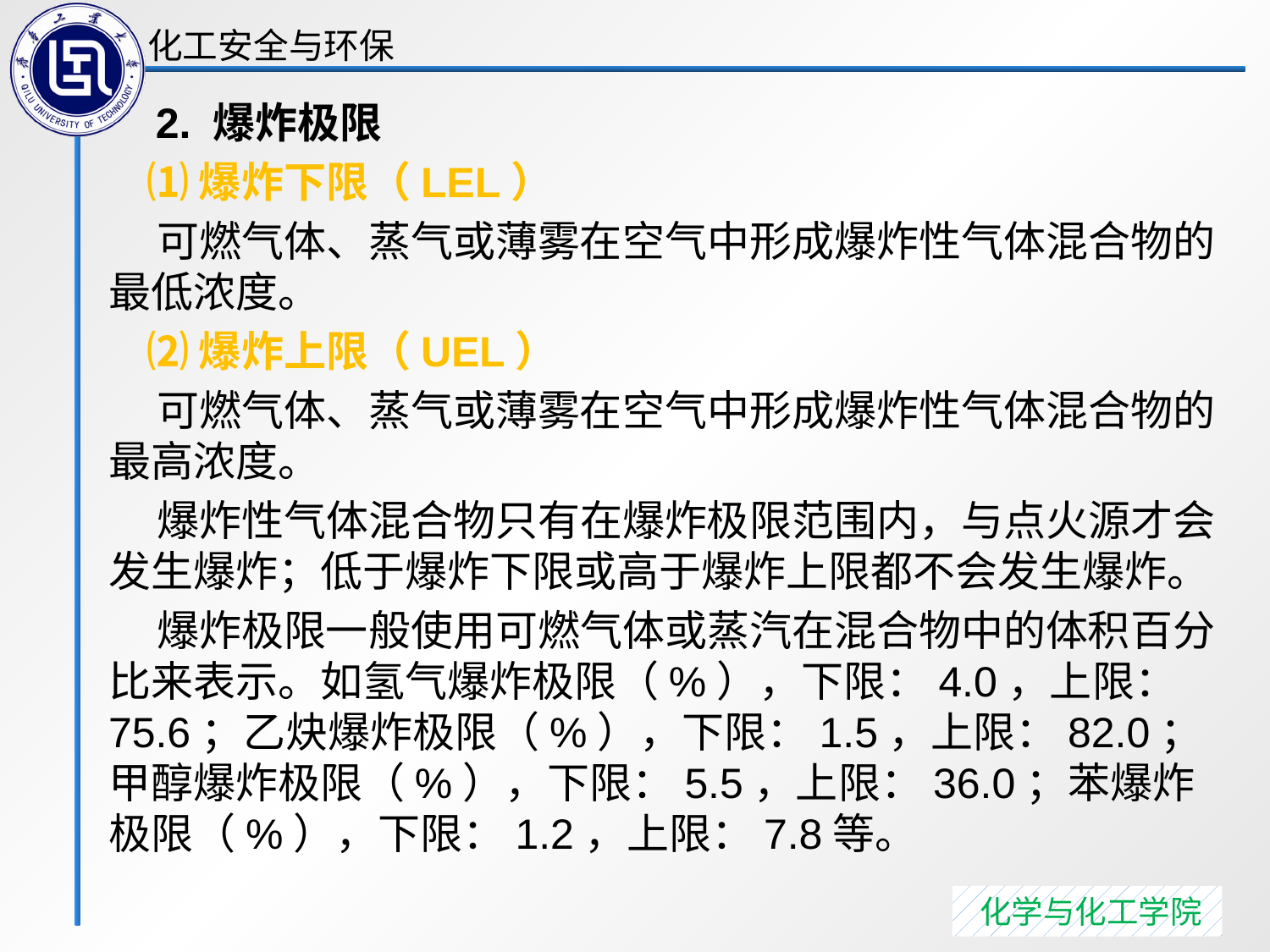

2. 爆炸极限
    ⑴爆炸下限（LEL）
    可燃气体、蒸气或薄雾在空气中形成爆炸性气体混合物的最低浓度。
    ⑵爆炸上限（UEL）
    可燃气体、蒸气或薄雾在空气中形成爆炸性气体混合物的最高浓度。
    爆炸性气体混合物只有在爆炸极限范围内，与点火源才会发生爆炸；低于爆炸下限或高于爆炸上限都不会发生爆炸。
    爆炸极限一般使用可燃气体或蒸汽在混合物中的体积百分比来表示。如氢气爆炸极限（%），下限：4.0，上限：75.6；乙炔爆炸极限（%），下限：1.5，上限：82.0；甲醇爆炸极限（%），下限：5.5，上限：36.0；苯爆炸极限（%），下限：1.2，上限：7.8等。